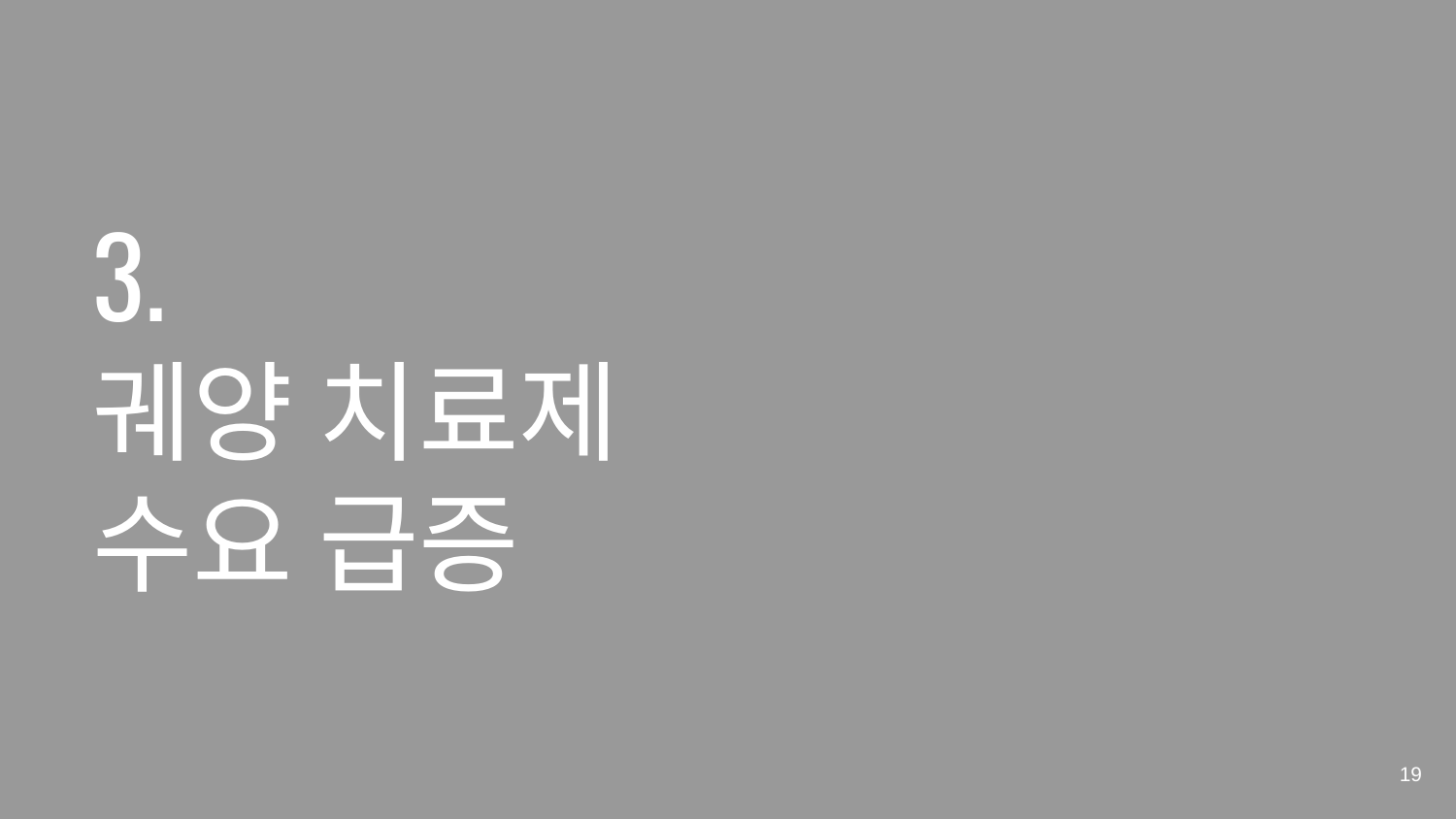

# 3.
궤양 치료제
수요 급증
19